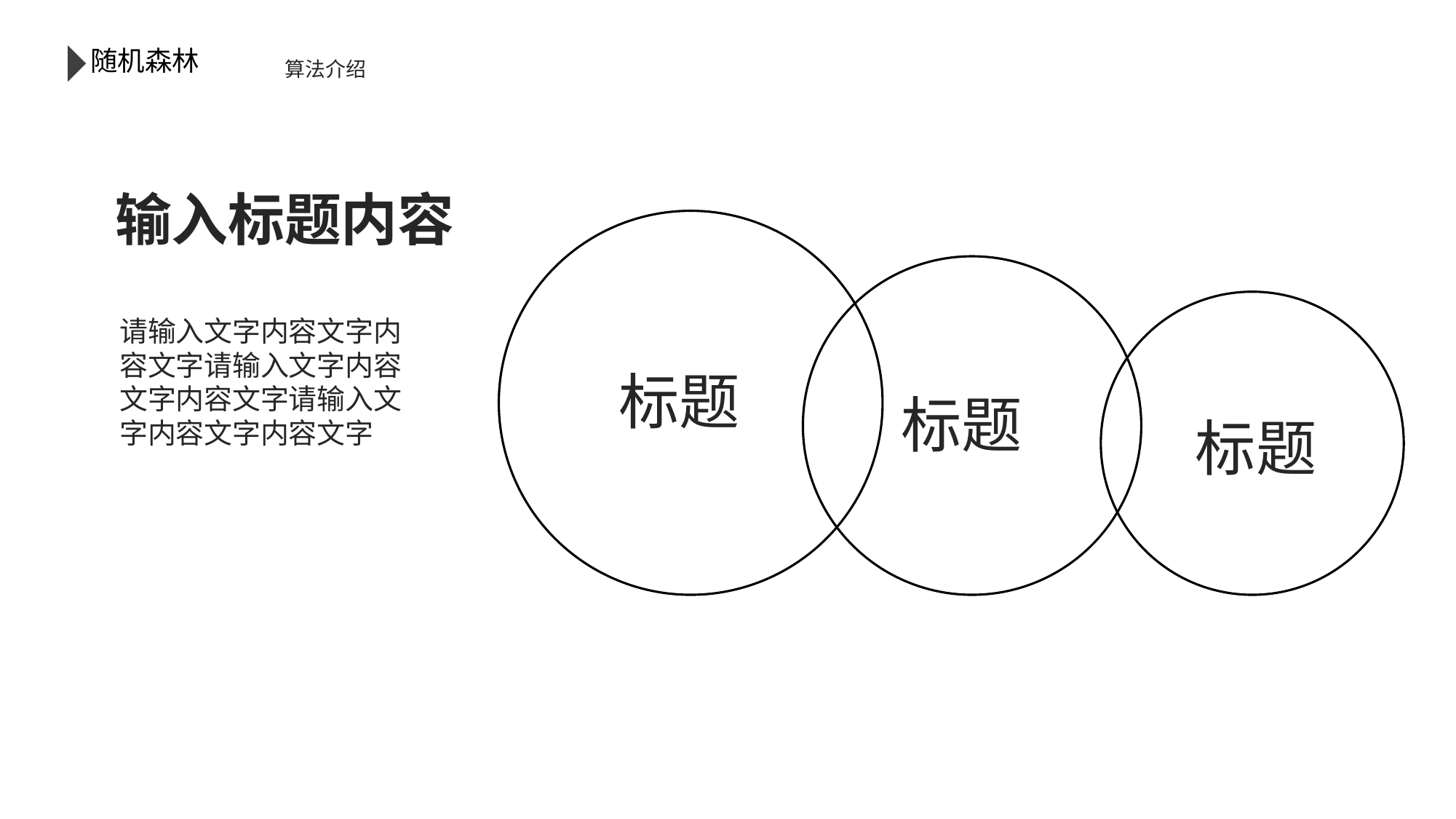

随机森林
算法介绍

输入标题内容

标题

标题

标题
请输入文字内容文字内容文字请输入文字内容文字内容文字请输入文字内容文字内容文字